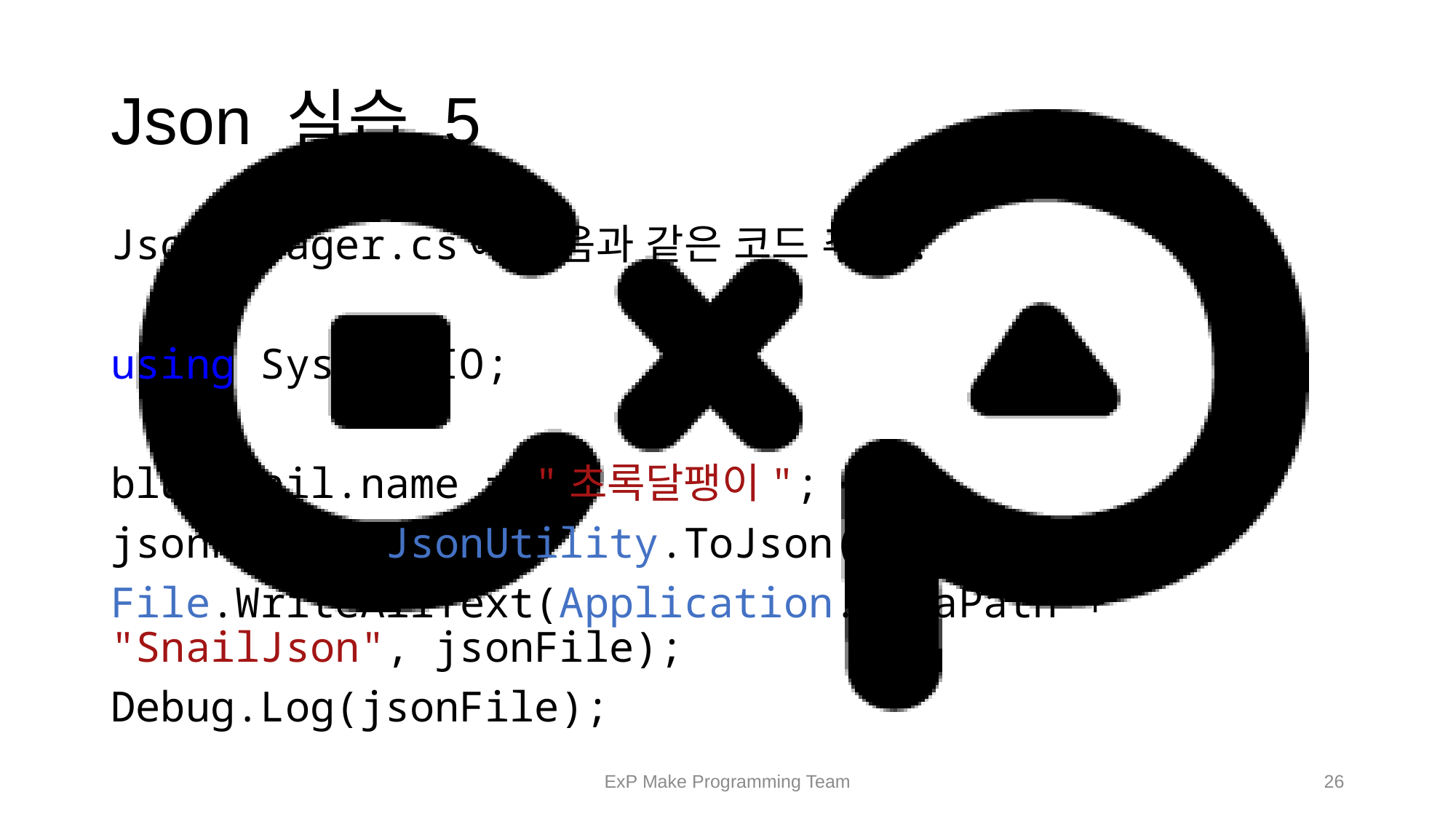

# Json 실습 5
JsonManager.cs에 다음과 같은 코드 추가.

using System.IO;

blueSnail.name = "초록달팽이";
jsonFile = JsonUtility.ToJson(blueSnail);
File.WriteAllText(Application.dataPath + "SnailJson", jsonFile);
Debug.Log(jsonFile);
ExP Make Programming Team
26